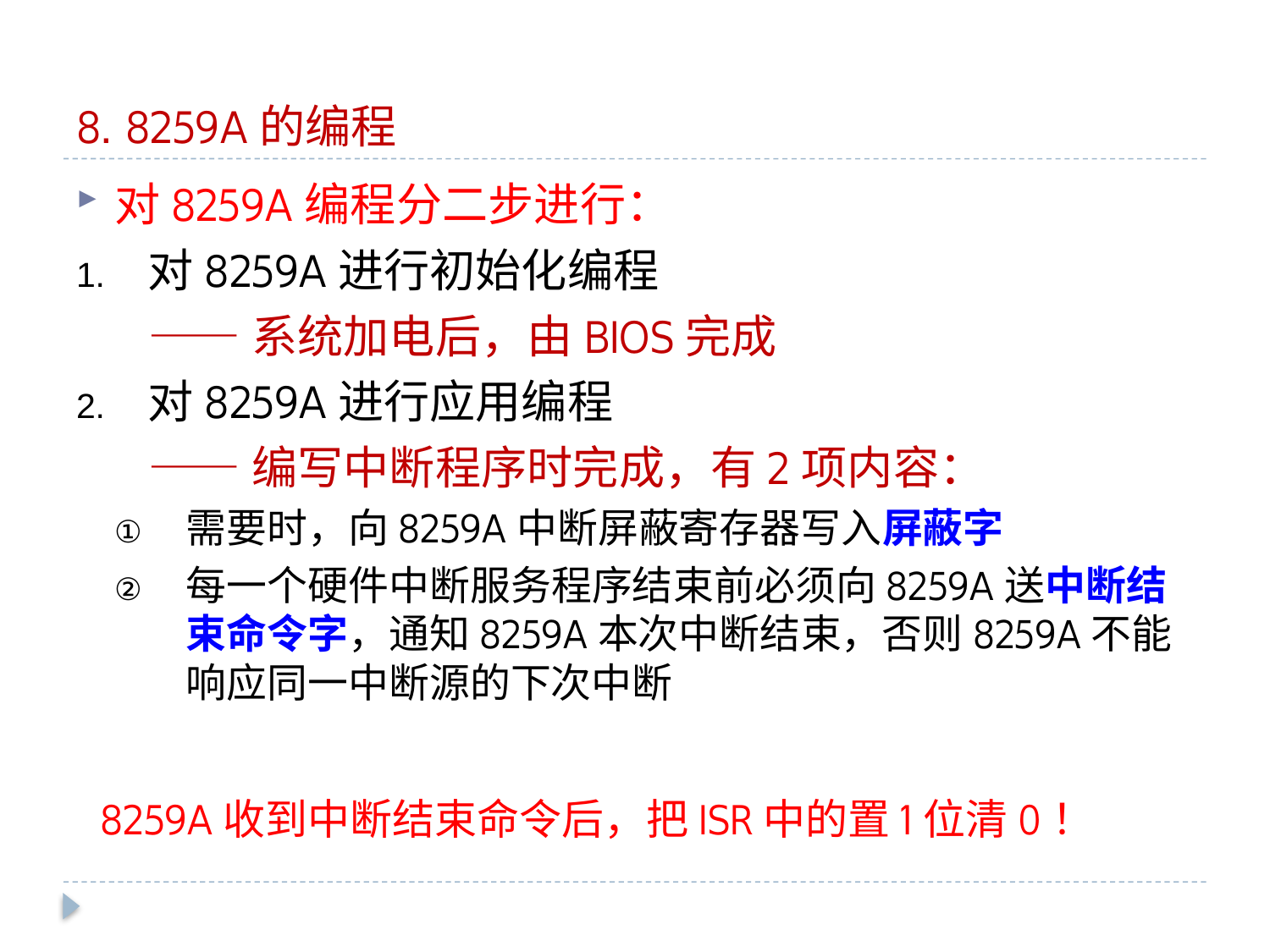

# 8. 8259A的编程
对8259A编程分二步进行：
对8259A进行初始化编程
       ——系统加电后，由BIOS完成
对8259A进行应用编程
       ——编写中断程序时完成，有2项内容：
需要时，向8259A中断屏蔽寄存器写入屏蔽字
每一个硬件中断服务程序结束前必须向8259A送中断结束命令字，通知8259A本次中断结束，否则8259A不能响应同一中断源的下次中断
8259A收到中断结束命令后，把ISR中的置1位清0！